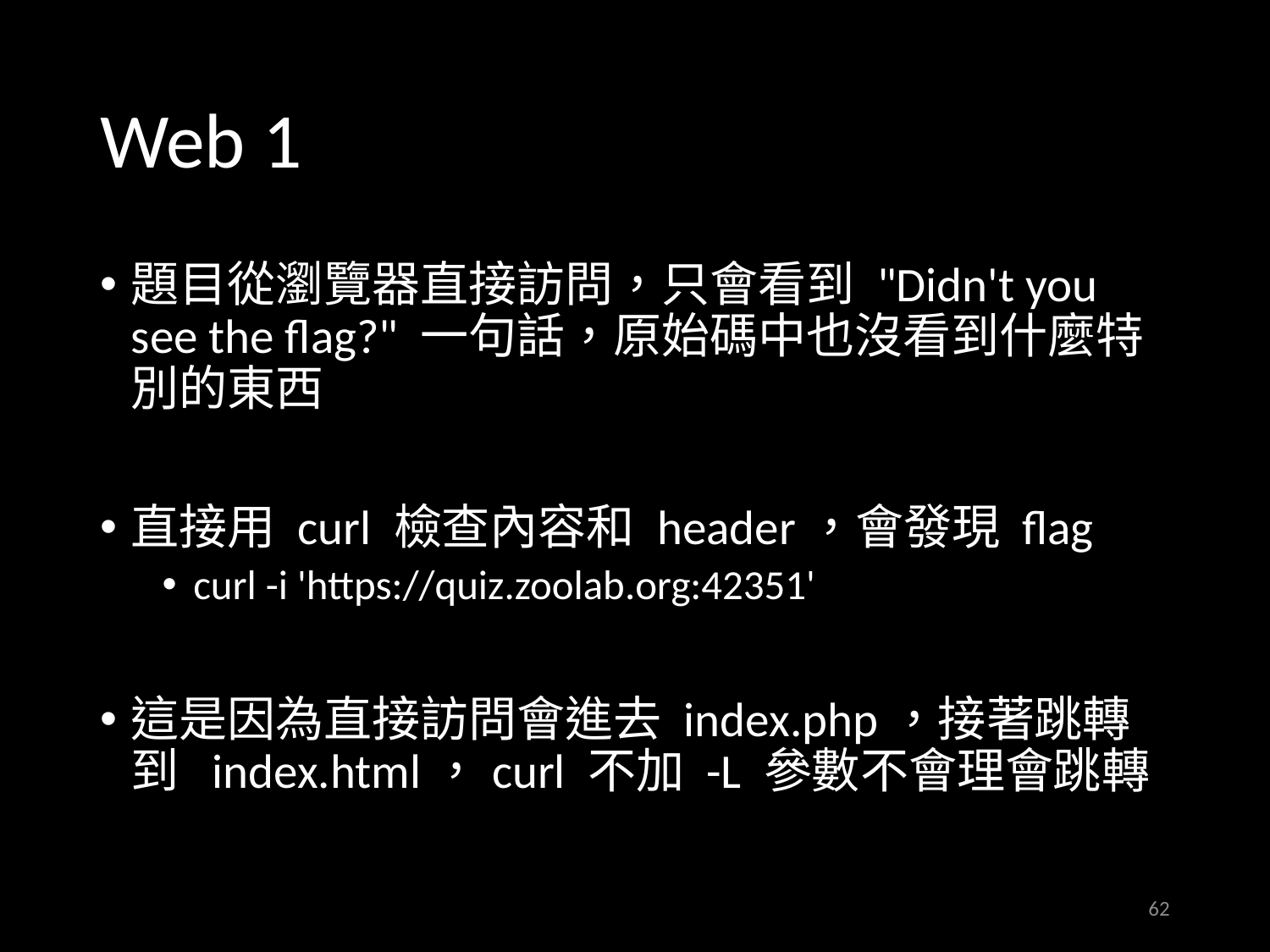

# Web 1
題目從瀏覽器直接訪問，只會看到 "Didn't you see the flag?" 一句話，原始碼中也沒看到什麼特別的東西

直接用 curl 檢查內容和 header，會發現 flag
curl -i 'https://quiz.zoolab.org:42351'

這是因為直接訪問會進去 index.php，接著跳轉到  index.html，curl 不加 -L 參數不會理會跳轉
62